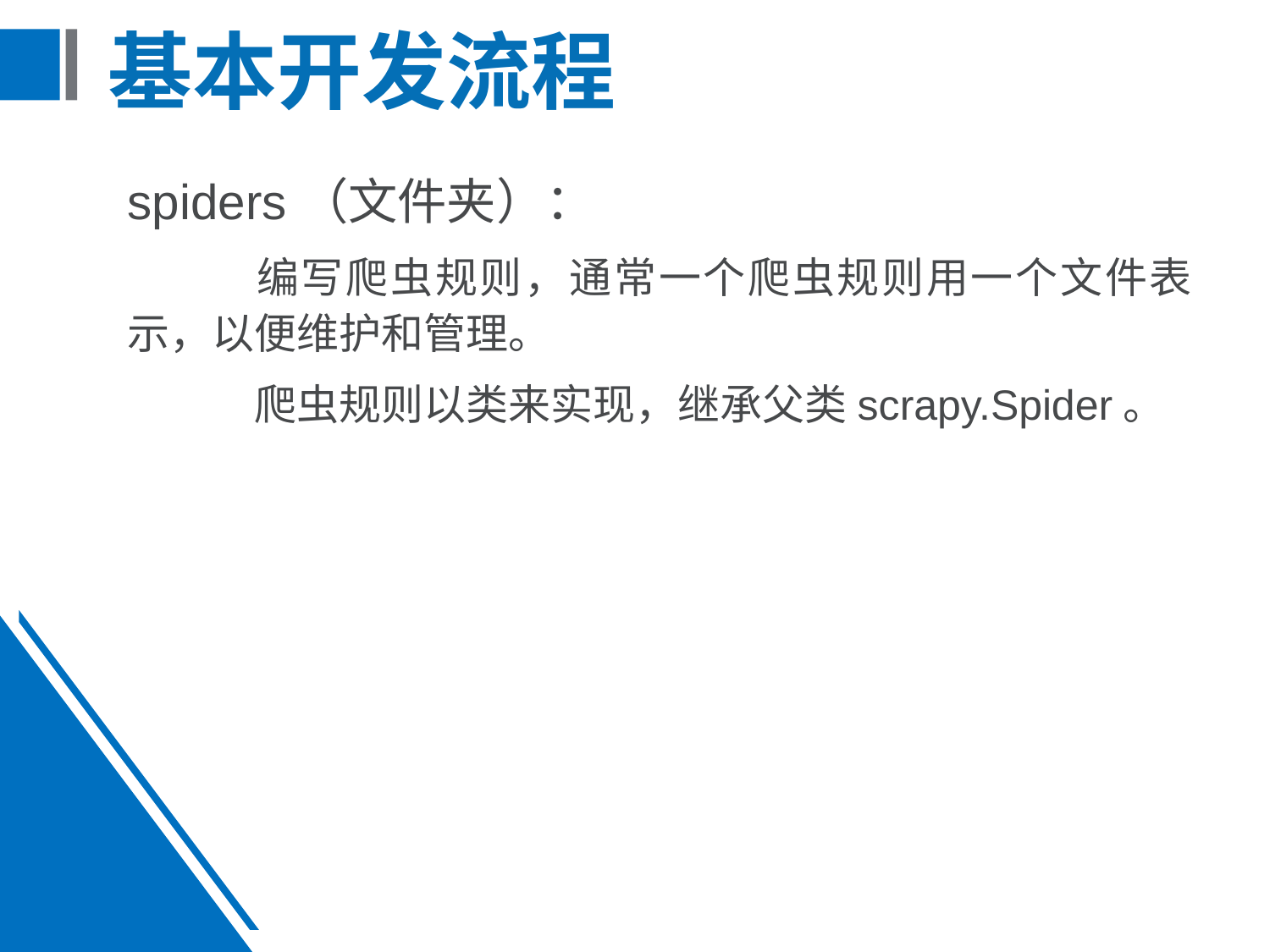

# 基本开发流程
spiders（文件夹）：
	编写爬虫规则，通常一个爬虫规则用一个文件表示，以便维护和管理。
	爬虫规则以类来实现，继承父类scrapy.Spider。
19